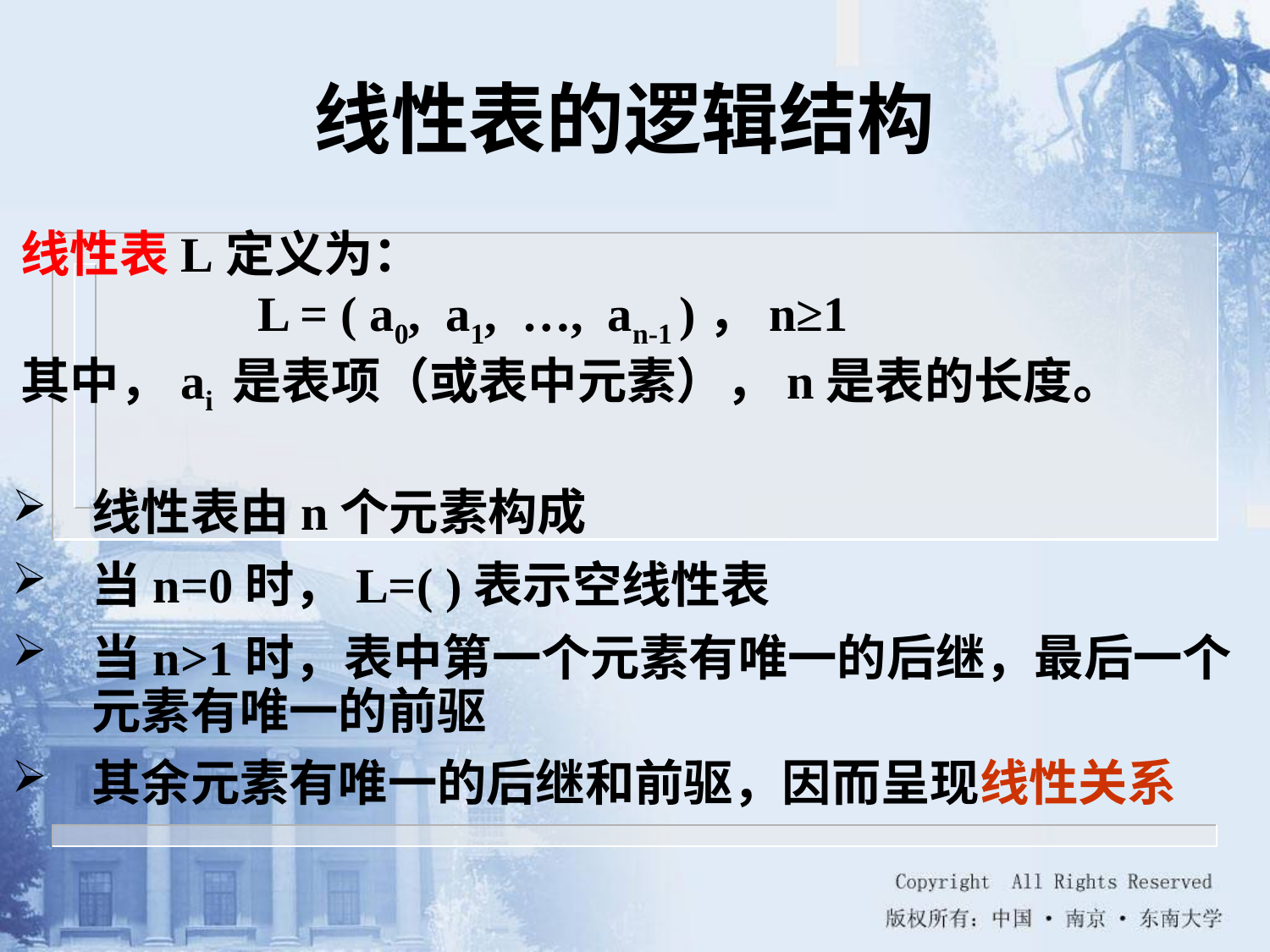

线性表的逻辑结构
线性表L定义为：
        L = ( a0,  a1,  …,  an-1 )，n≥1
其中，ai 是表项（或表中元素），n是表的长度。
线性表由n个元素构成
当n=0时，L=( )表示空线性表
当n>1时，表中第一个元素有唯一的后继，最后一个元素有唯一的前驱
其余元素有唯一的后继和前驱，因而呈现线性关系